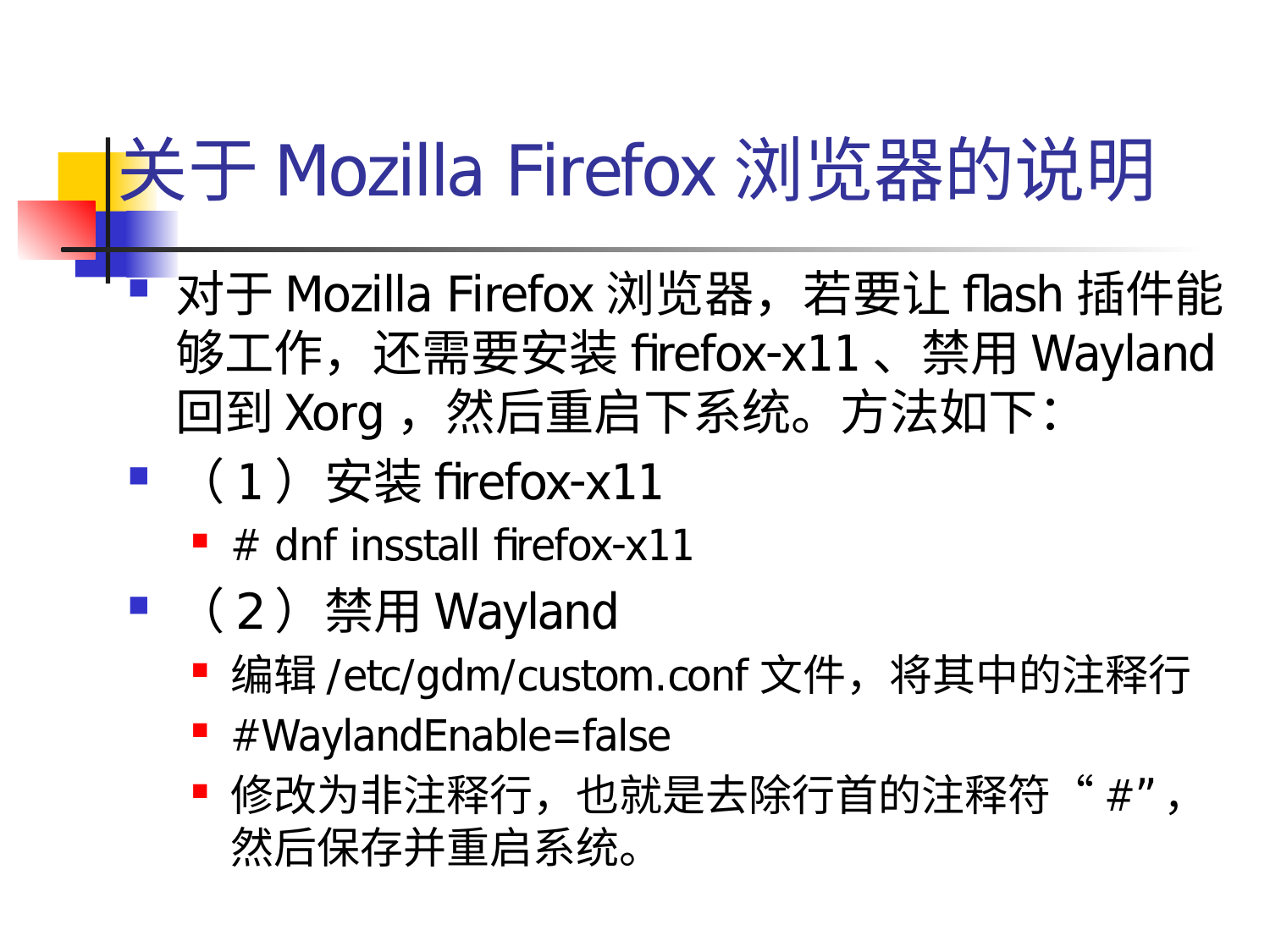

# 关于Mozilla Firefox浏览器的说明
对于Mozilla Firefox浏览器，若要让flash插件能够工作，还需要安装firefox-x11、禁用Wayland回到Xorg，然后重启下系统。方法如下：
（1）安装firefox-x11
# dnf insstall firefox-x11
（2）禁用Wayland
编辑/etc/gdm/custom.conf文件，将其中的注释行
#WaylandEnable=false
修改为非注释行，也就是去除行首的注释符“#”，然后保存并重启系统。